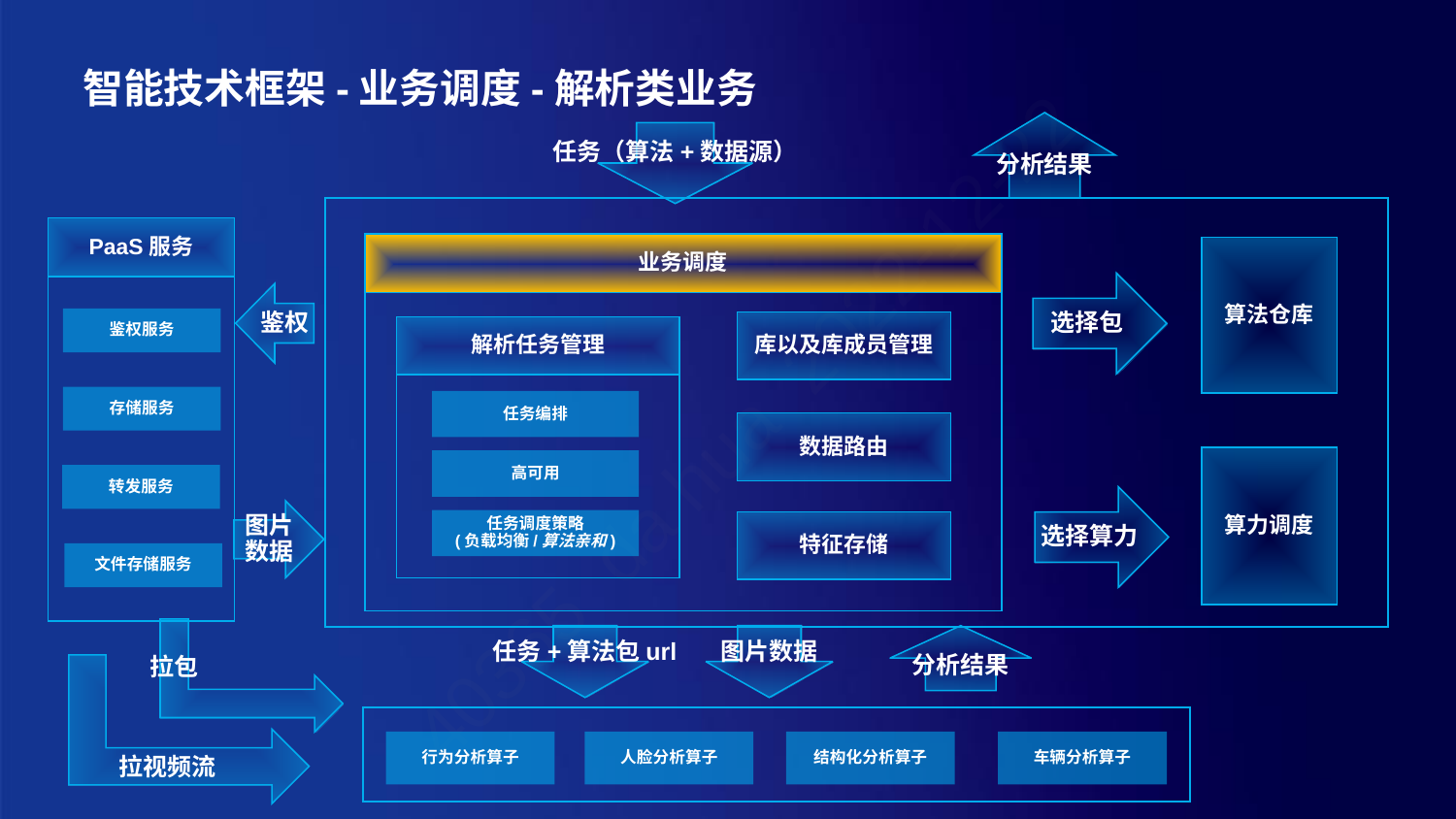

智能技术框架-业务调度-解析类业务
分析结果
任务（算法+数据源）

PaaS服务

业务调度
算法仓库
选择包
鉴权
鉴权服务
库以及库成员管理
解析任务管理

存储服务
任务编排
数据路由
算力调度
高可用
转发服务
选择算力
图片
数据
任务调度策略
(负载均衡/算法亲和)
特征存储
文件存储服务
拉包

任务+算法包url
图片数据
分析结果

行为分析算子
人脸分析算子
结构化分析算子
车辆分析算子
拉视频流